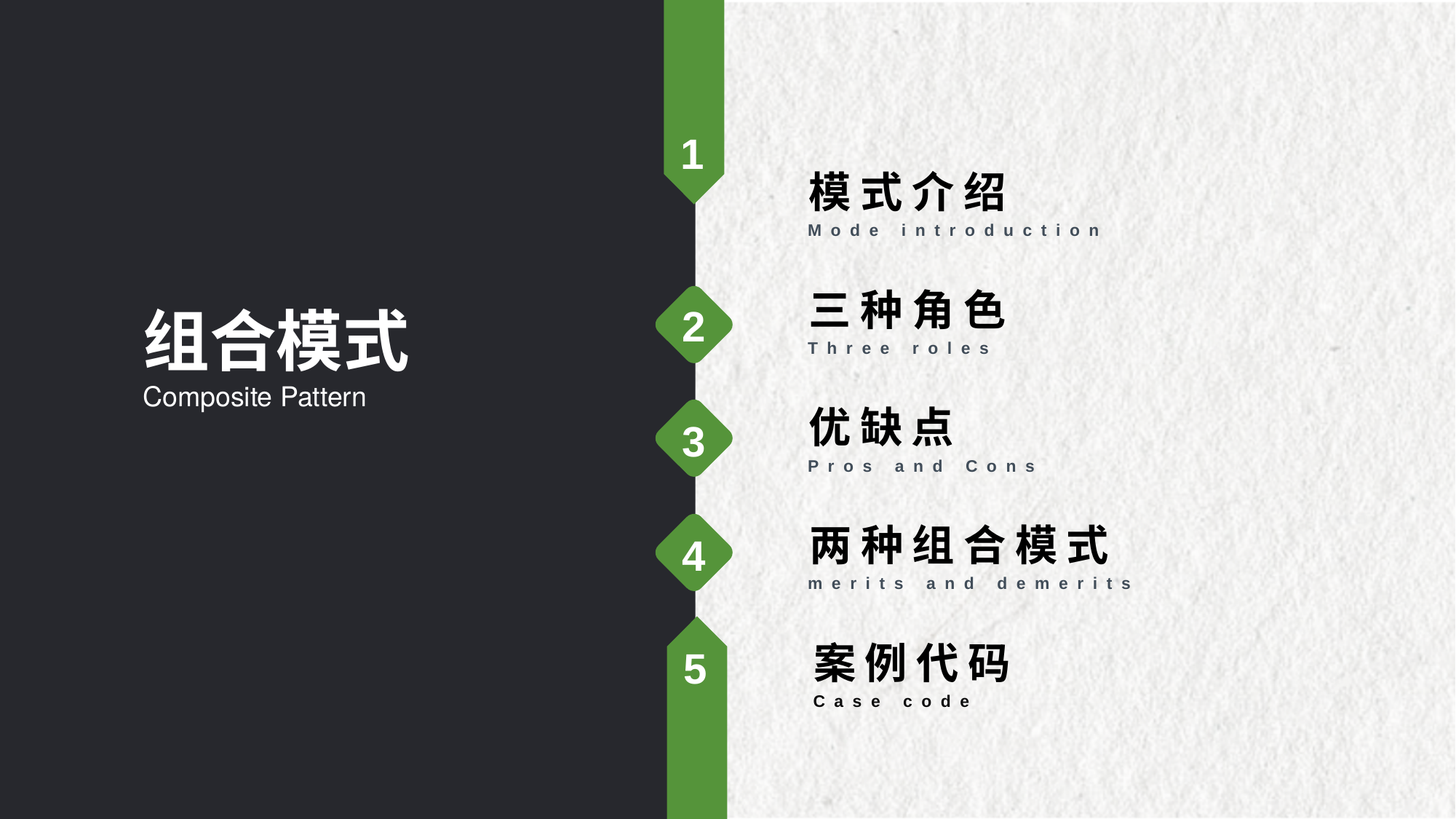

1
模式介绍
Mode introduction
三种角色
Three roles
组合模式Composite Pattern
2

优缺点
Pros and Cons

3
两种组合模式
merits and demerits

4

5
案例代码
Case code